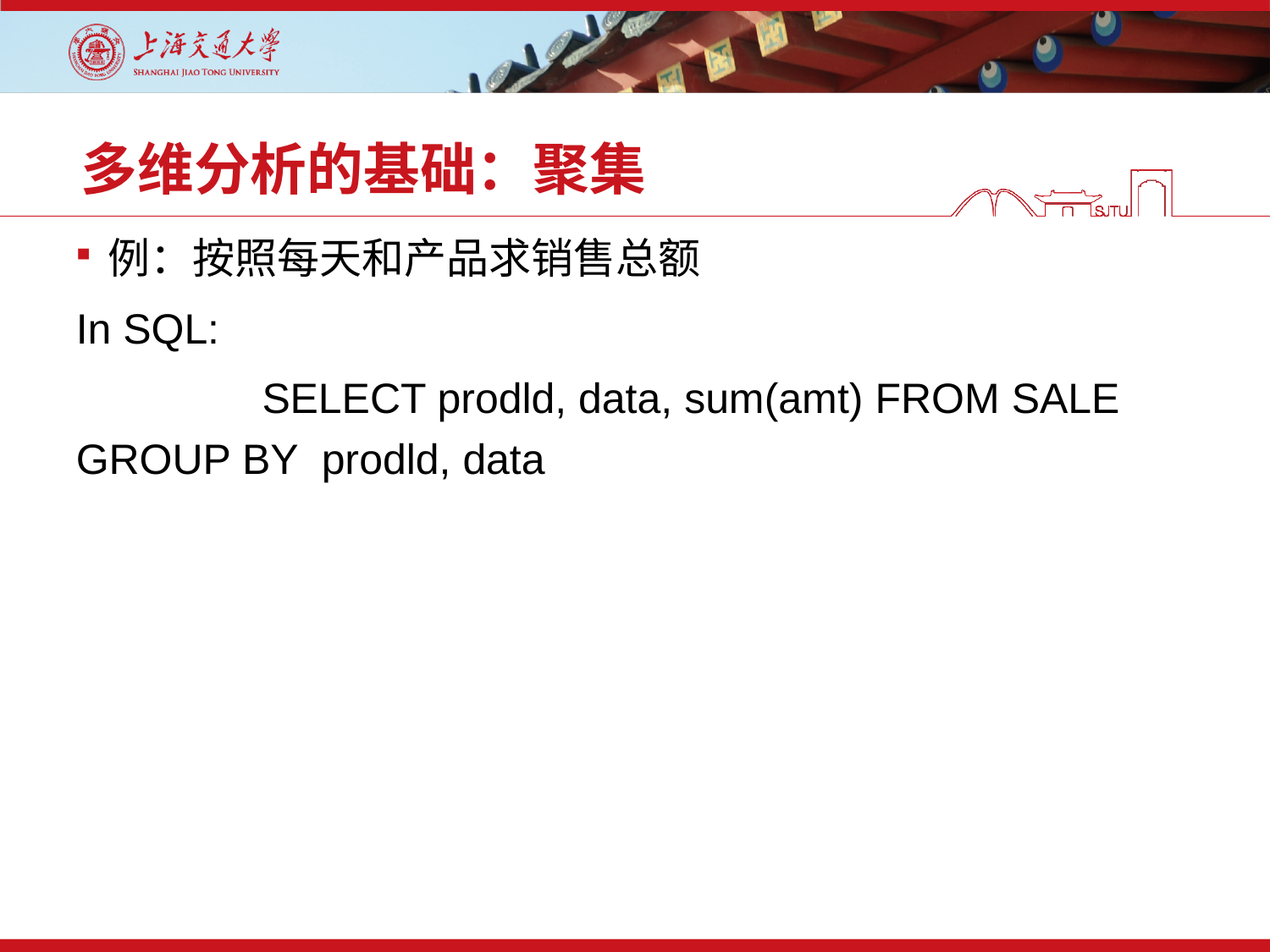

# 多维分析的基础：聚集
例：按照每天和产品求销售总额
In SQL:
	     SELECT prodld, data, sum(amt) FROM SALE GROUP BY  prodld, data